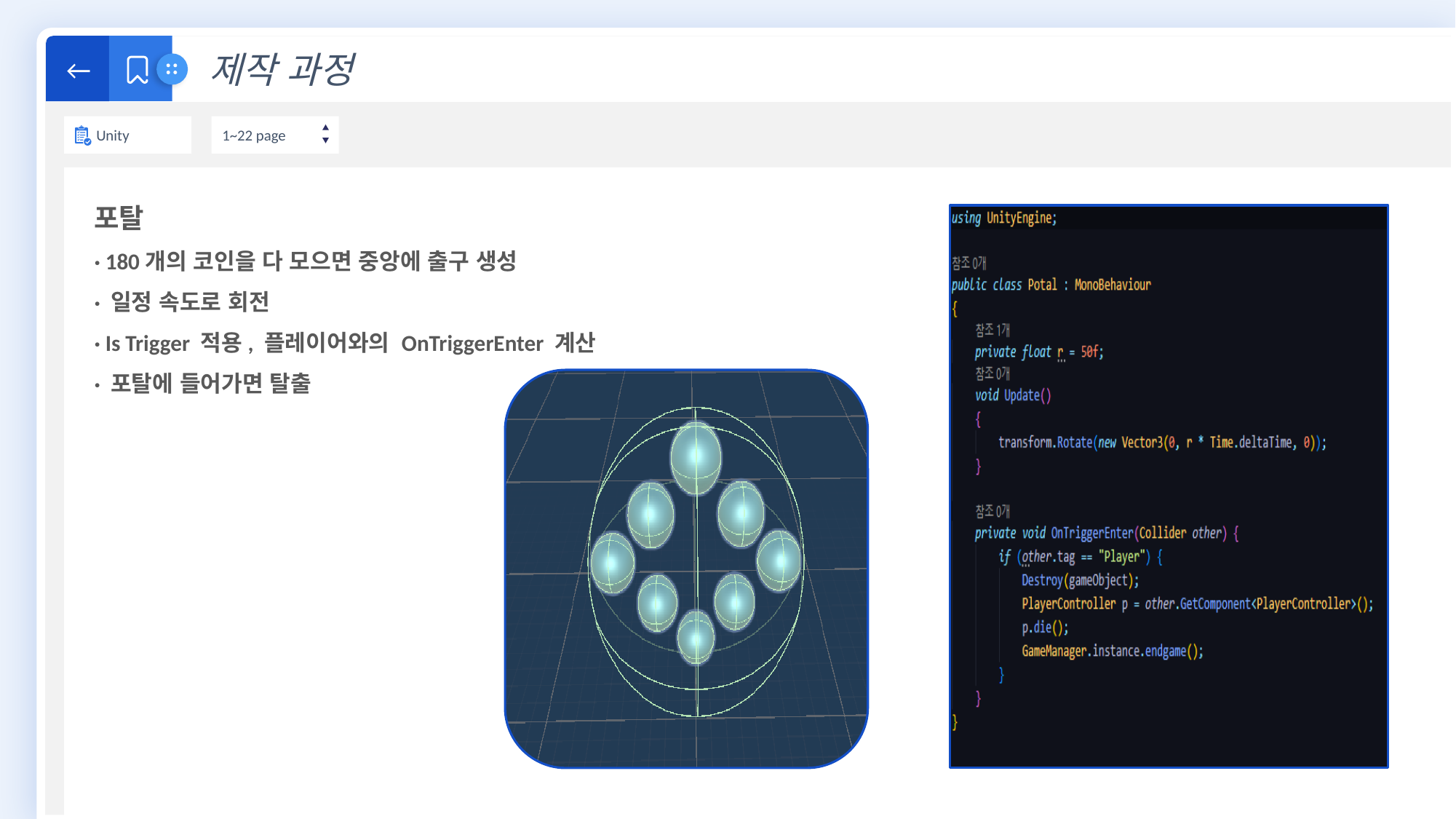

←

제작 과정
Unity
1~22 page

포탈
· 180개의 코인을 다 모으면 중앙에 출구 생성
· 일정 속도로 회전
· Is Trigger 적용, 플레이어와의 OnTriggerEnter 계산
· 포탈에 들어가면 탈출